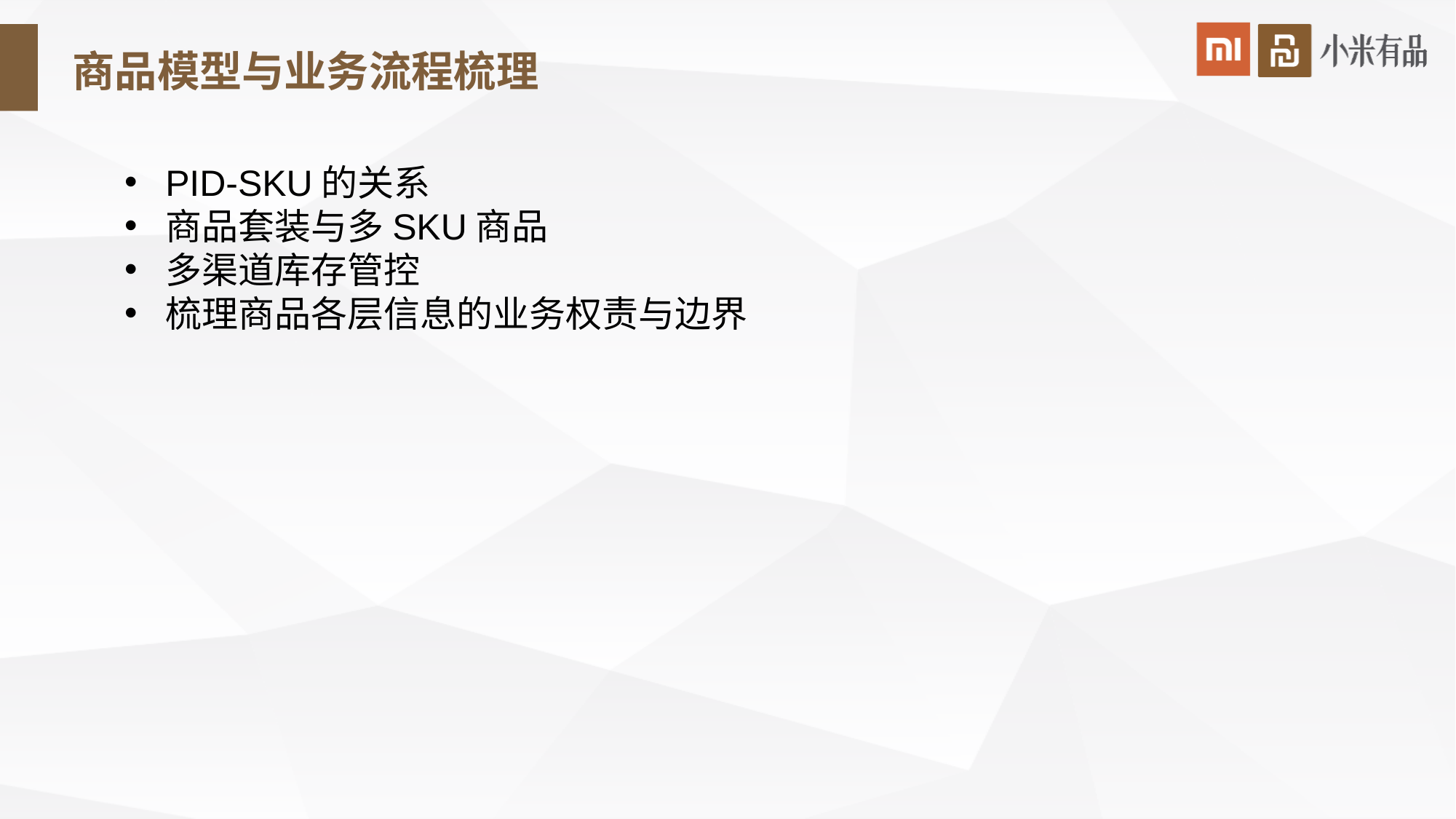

商品模型与业务流程梳理
PID-SKU的关系
商品套装与多SKU商品
多渠道库存管控
梳理商品各层信息的业务权责与边界